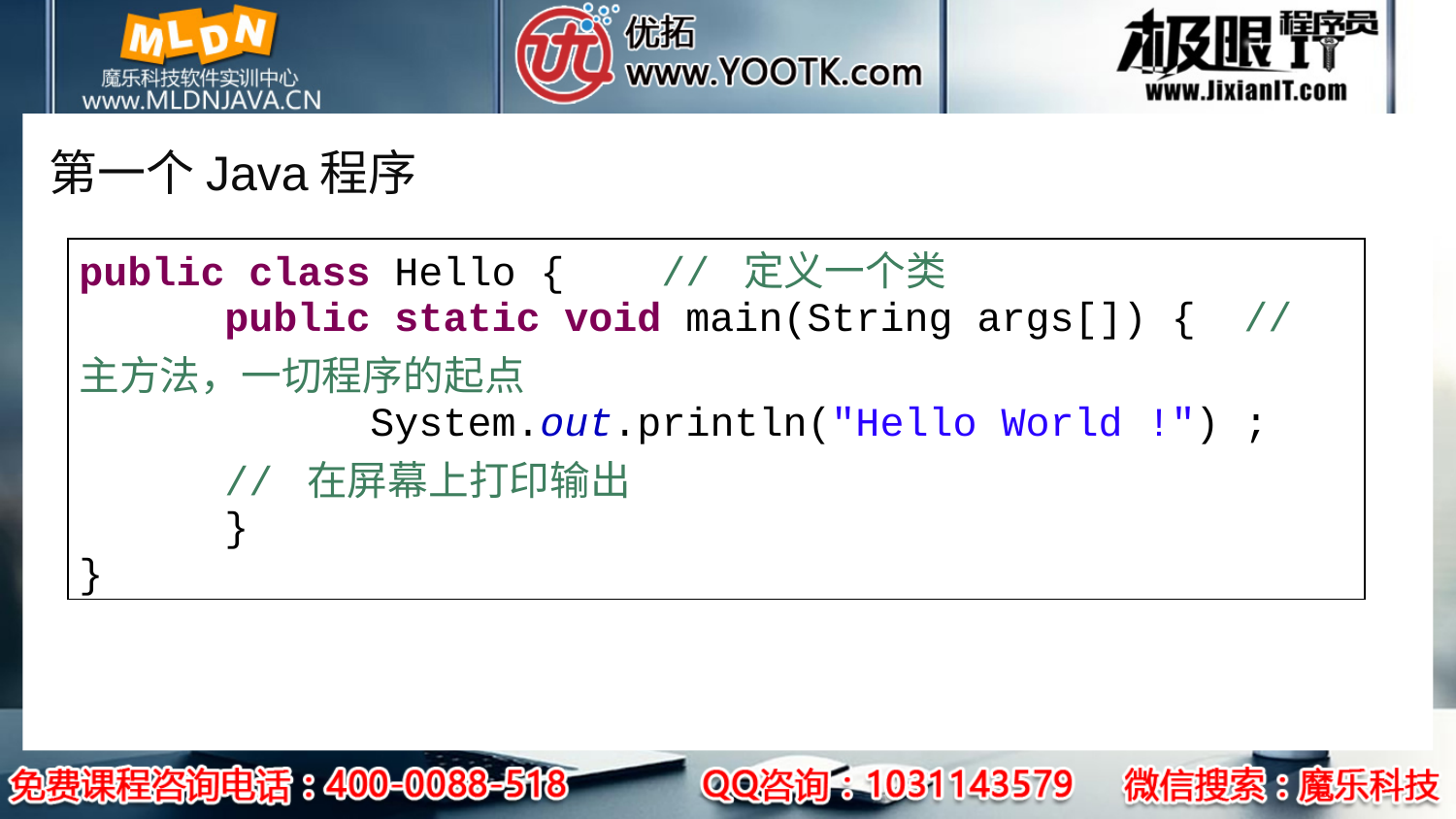

# 第一个Java程序
| public class Hello { // 定义一个类 public static void main(String args[]) { // 主方法，一切程序的起点 System.out.println("Hello World !") ; // 在屏幕上打印输出 } } |
| --- |